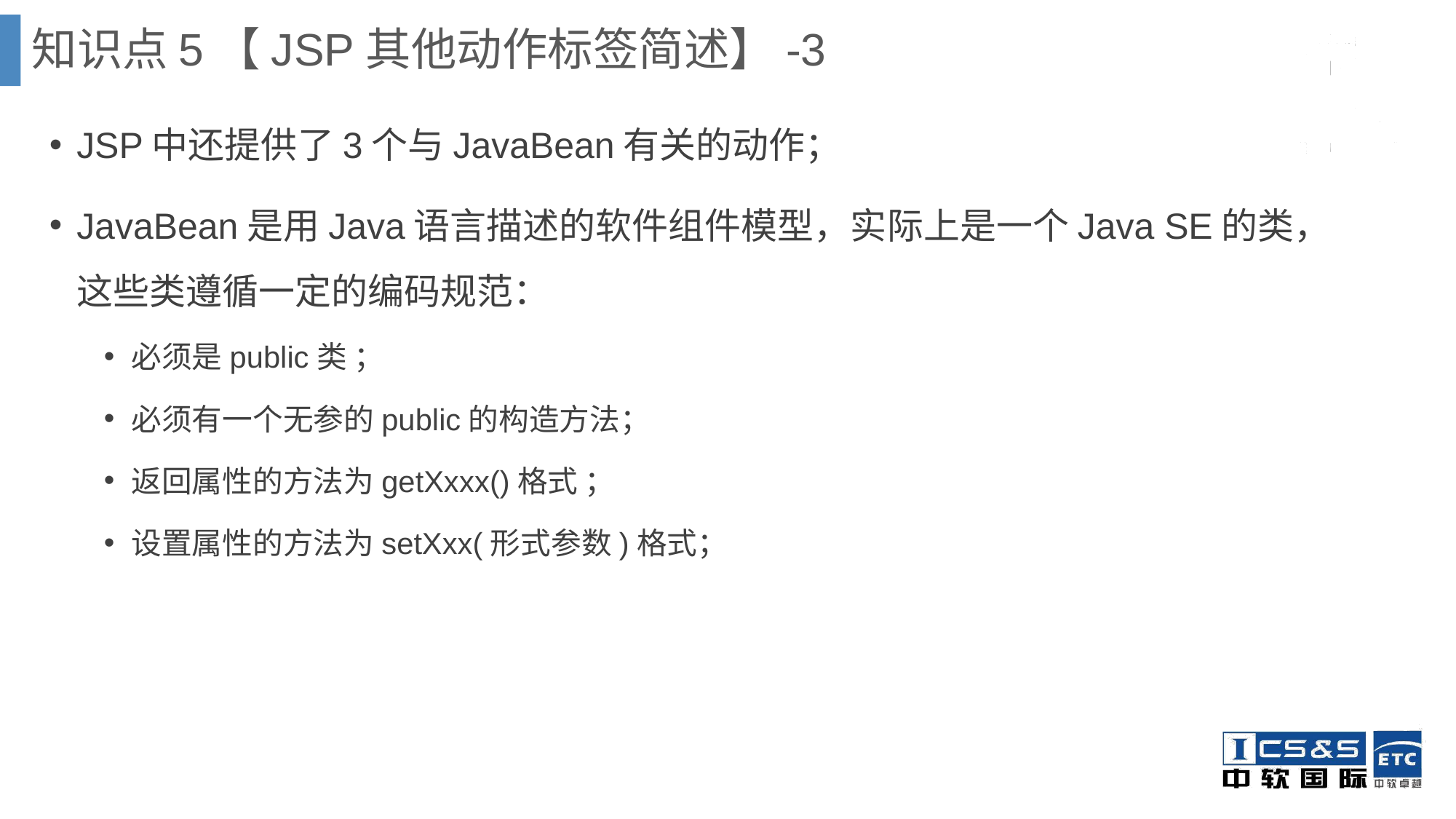

知识点5【JSP其他动作标签简述】-3
JSP中还提供了3个与JavaBean有关的动作；
JavaBean是用Java语言描述的软件组件模型，实际上是一个Java SE的类，这些类遵循一定的编码规范：
必须是public类 ；
必须有一个无参的public的构造方法；
返回属性的方法为getXxxx()格式 ；
设置属性的方法为setXxx(形式参数)格式；